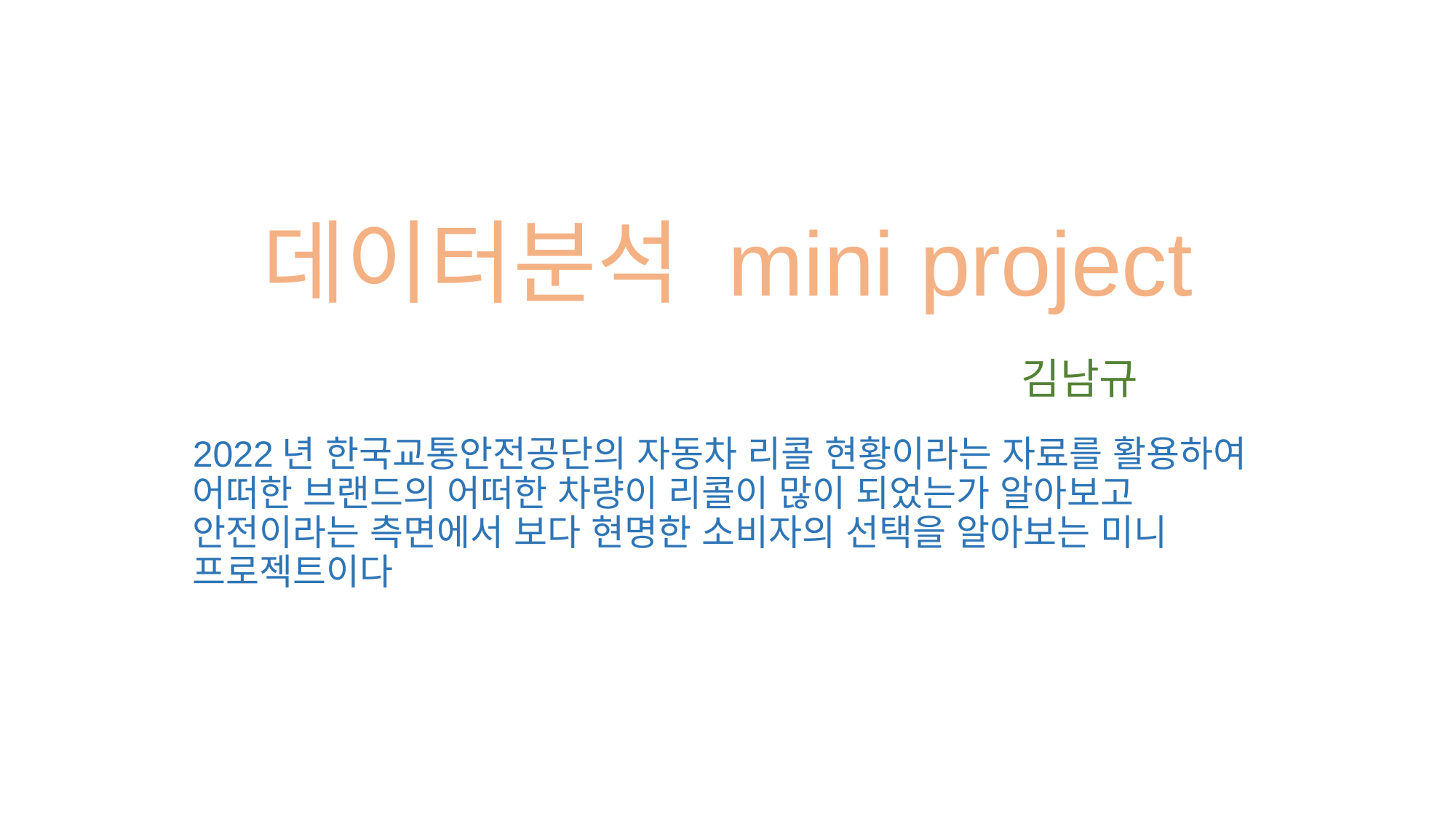

# 데이터분석 mini project 김남규
2022년 한국교통안전공단의 자동차 리콜 현황이라는 자료를 활용하여 어떠한 브랜드의 어떠한 차량이 리콜이 많이 되었는가 알아보고 안전이라는 측면에서 보다 현명한 소비자의 선택을 알아보는 미니 프로젝트이다